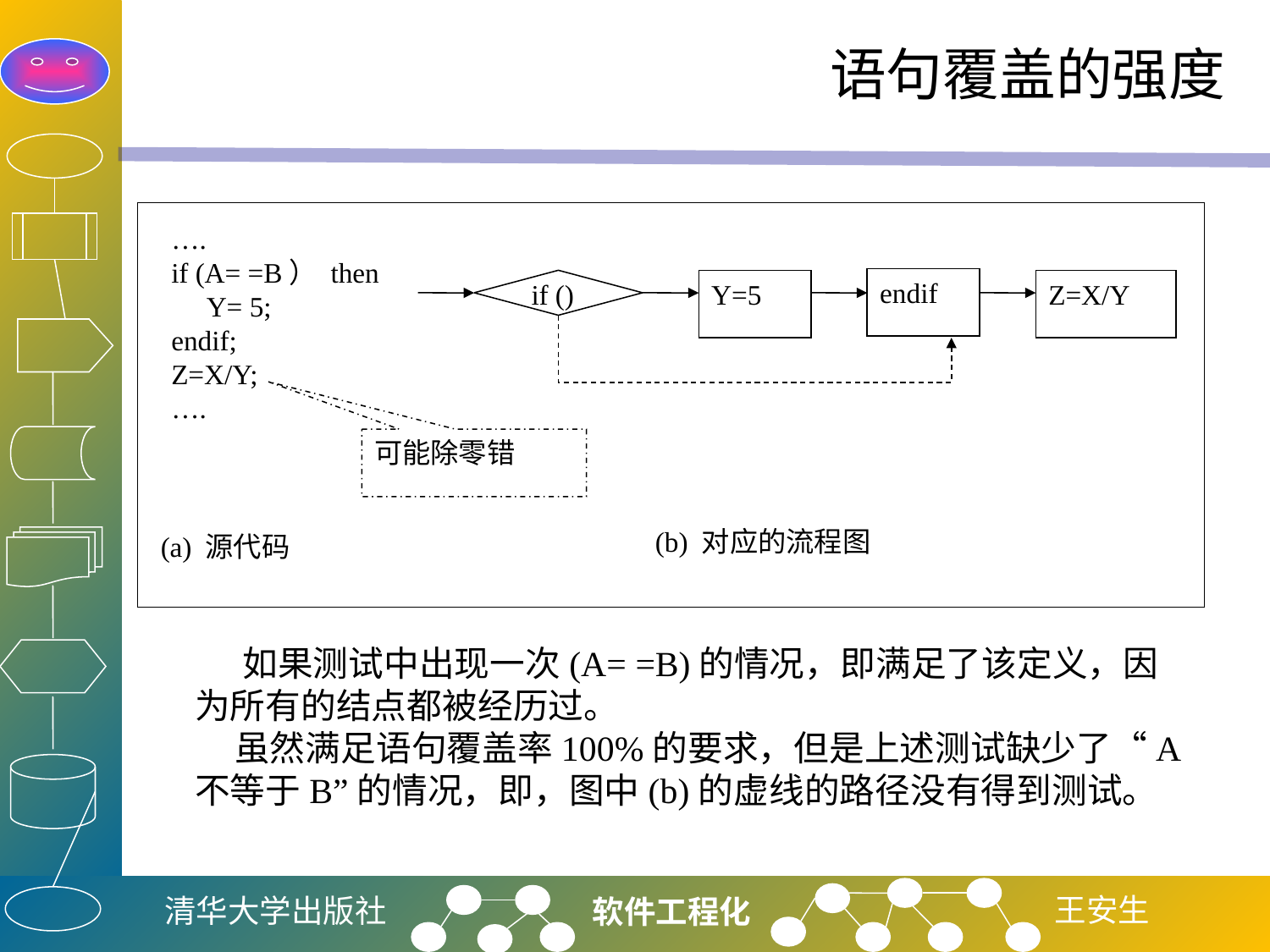

# 语句覆盖的强度

….
if (A= =B） then
     Y= 5;
endif;
Z=X/Y;
….
endif

if ()
Y=5
Z=X/Y

可能除零错
(b) 对应的流程图
(a) 源代码
     如果测试中出现一次(A= =B)的情况，即满足了该定义，因为所有的结点都被经历过。
    虽然满足语句覆盖率100%的要求，但是上述测试缺少了“A不等于B”的情况，即，图中(b)的虚线的路径没有得到测试。